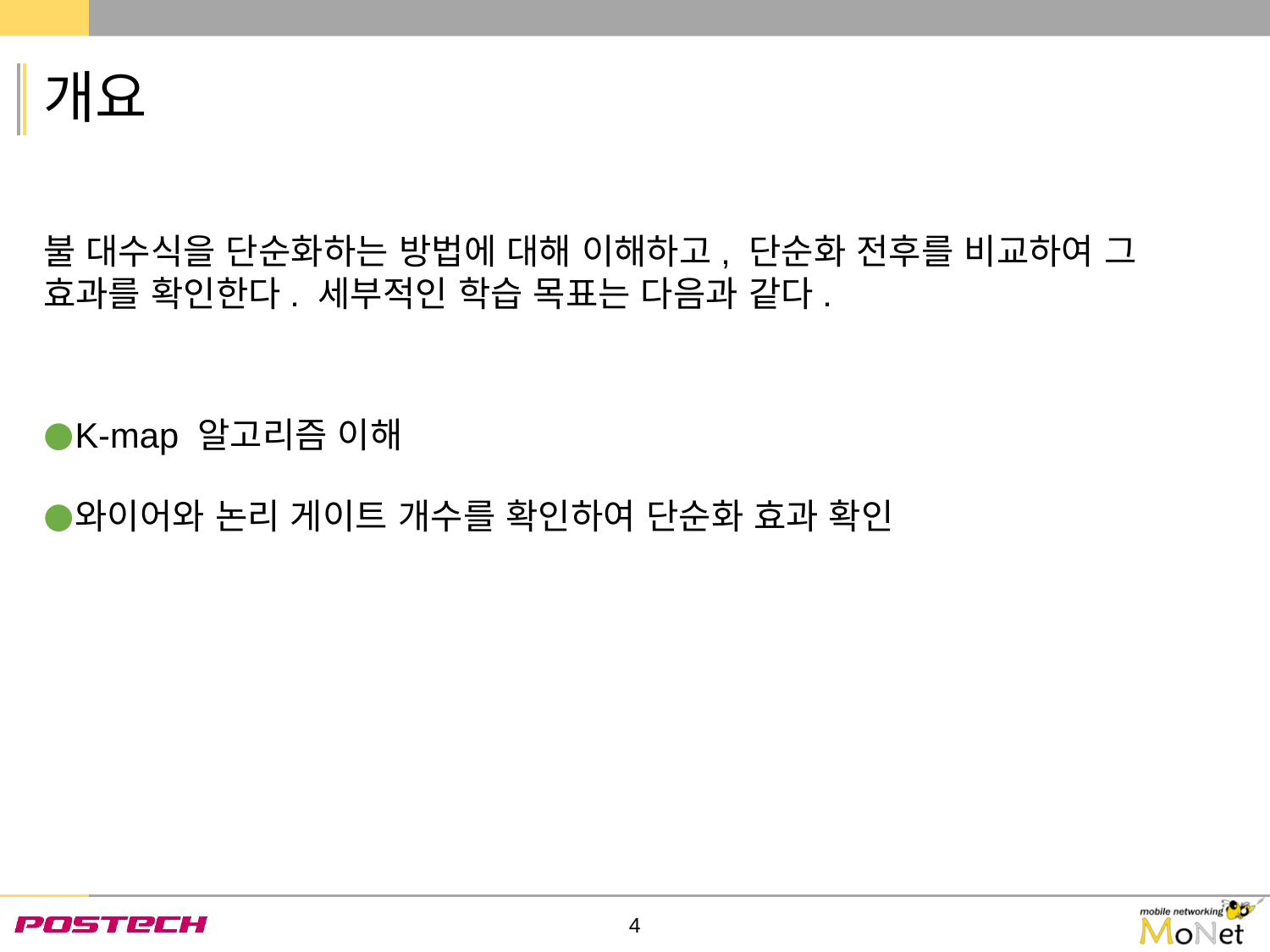

# 개요

불 대수식을 단순화하는 방법에 대해 이해하고, 단순화 전후를 비교하여 그 효과를 확인한다. 세부적인 학습 목표는 다음과 같다.

K-map 알고리즘 이해
와이어와 논리 게이트 개수를 확인하여 단순화 효과 확인